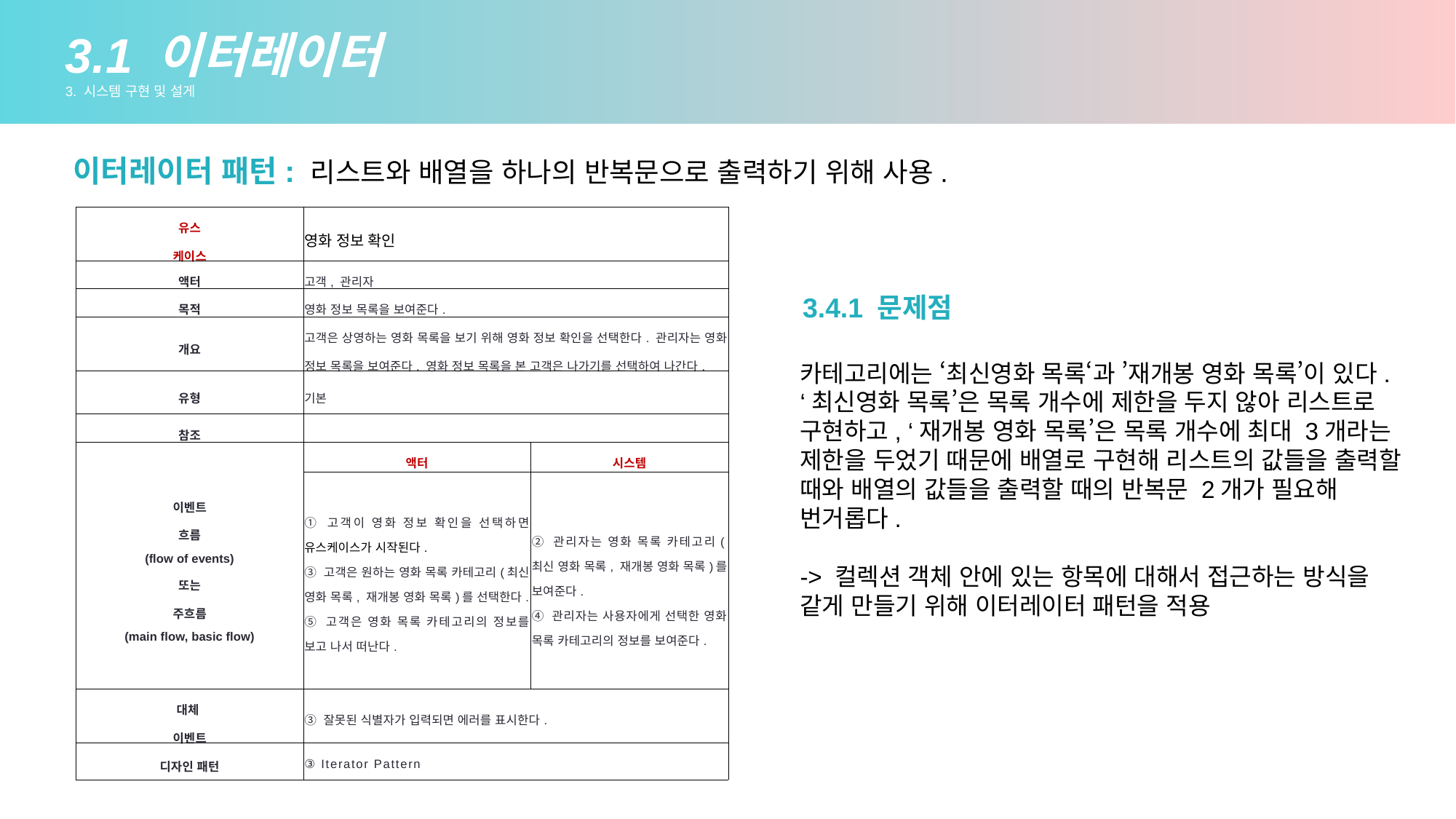

3.1 이터레이터
3. 시스템 구현 및 설게
이터레이터 패턴: 리스트와 배열을 하나의 반복문으로 출력하기 위해 사용.
| 유스 케이스 | 영화 정보 확인 |  |
| --- | --- | --- |
| 액터 | 고객, 관리자 |  |
| 목적 | 영화 정보 목록을 보여준다. |  |
| 개요 | 고객은 상영하는 영화 목록을 보기 위해 영화 정보 확인을 선택한다. 관리자는 영화 정보 목록을 보여준다. 영화 정보 목록을 본 고객은 나가기를 선택하여 나간다. |  |
| 유형 | 기본 |  |
| 참조 |  |  |
| 이벤트 흐름 (flow of events) 또는 주흐름 (main flow, basic flow) | 액터 | 시스템 |
|  | ① 고객이 영화 정보 확인을 선택하면 유스케이스가 시작된다. ③ 고객은 원하는 영화 목록 카테고리(최신 영화 목록, 재개봉 영화 목록)를 선택한다. ⑤ 고객은 영화 목록 카테고리의 정보를 보고 나서 떠난다. | ② 관리자는 영화 목록 카테고리(최신 영화 목록, 재개봉 영화 목록)를 보여준다. ④ 관리자는 사용자에게 선택한 영화 목록 카테고리의 정보를 보여준다. |
| 대체 이벤트 | ③ 잘못된 식별자가 입력되면 에러를 표시한다. |  |
| 디자인 패턴 | ③ Iterator Pattern |  |
3.4.1 문제점
카테고리에는 ‘최신영화 목록‘과 ’재개봉 영화 목록’이 있다. ‘최신영화 목록’은 목록 개수에 제한을 두지 않아 리스트로 구현하고, ‘재개봉 영화 목록’은 목록 개수에 최대 3개라는 제한을 두었기 때문에 배열로 구현해 리스트의 값들을 출력할 때와 배열의 값들을 출력할 때의 반복문 2개가 필요해 번거롭다.

-> 컬렉션 객체 안에 있는 항목에 대해서 접근하는 방식을 같게 만들기 위해 이터레이터 패턴을 적용